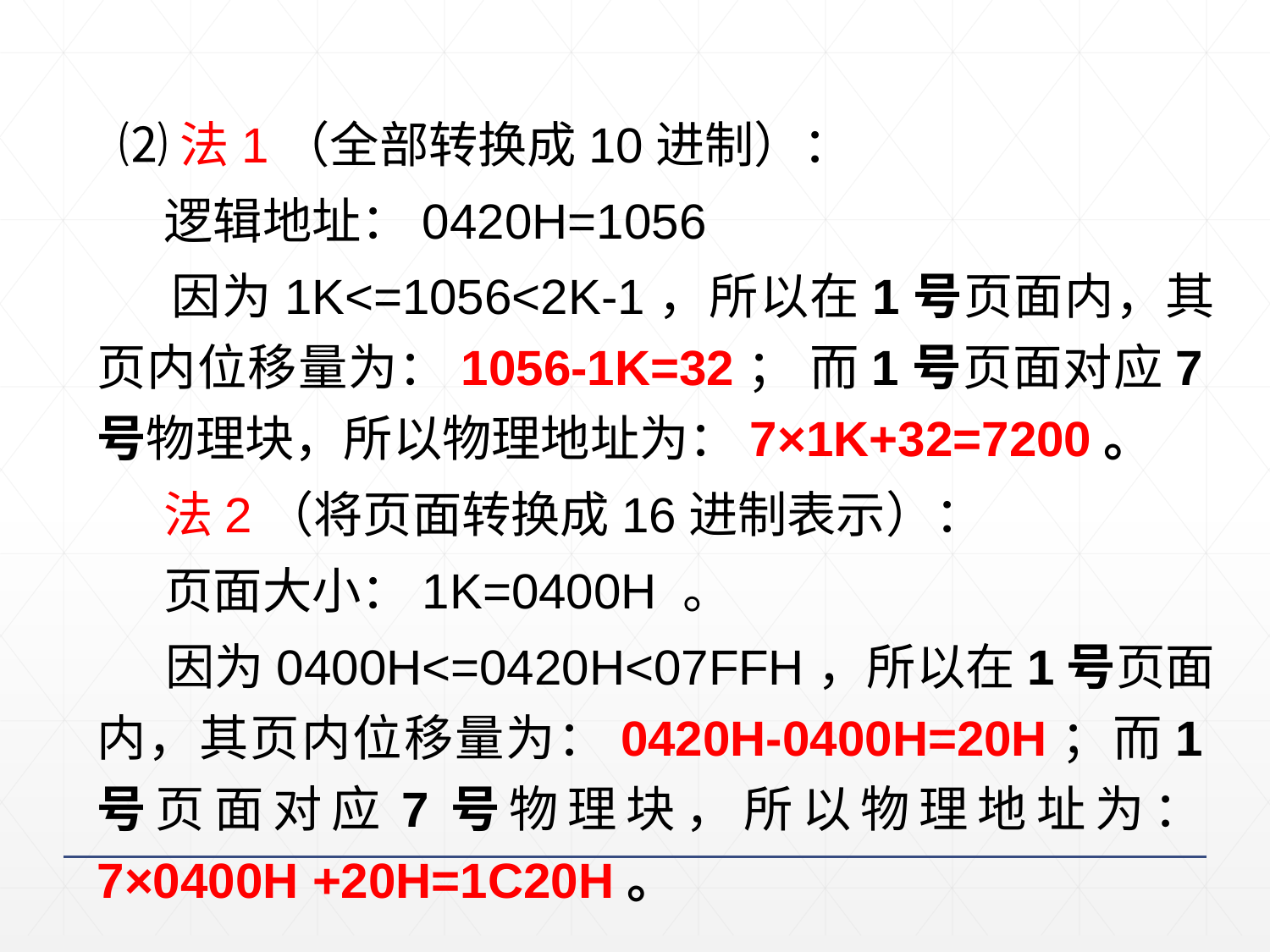

⑵法1（全部转换成10进制）：
     逻辑地址：0420H=1056
     因为1K<=1056<2K-1，所以在1号页面内，其页内位移量为：1056-1K=32； 而1号页面对应7号物理块，所以物理地址为：7×1K+32=7200。
     法2（将页面转换成16进制表示）：
     页面大小：1K=0400H 。
     因为0400H<=0420H<07FFH，所以在1号页面内，其页内位移量为：0420H-0400H=20H；而1号页面对应7号物理块，所以物理地址为：7×0400H +20H=1C20H。